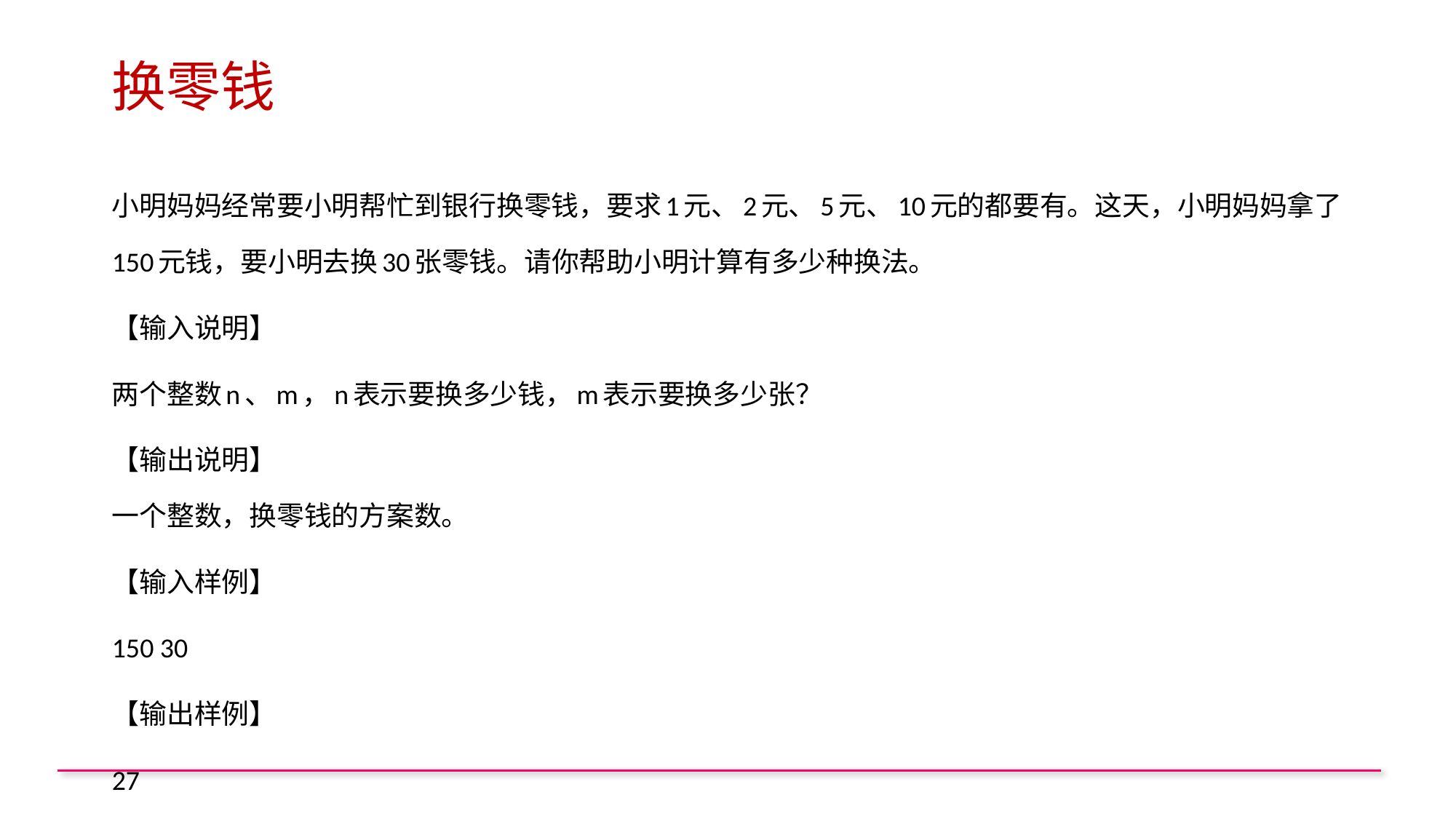

# 换零钱
小明妈妈经常要小明帮忙到银行换零钱，要求1元、2元、5元、10元的都要有。这天，小明妈妈拿了150元钱，要小明去换30张零钱。请你帮助小明计算有多少种换法。
【输入说明】
两个整数n、m，n表示要换多少钱，m表示要换多少张？
【输出说明】
一个整数，换零钱的方案数。
【输入样例】
150 30
【输出样例】
27